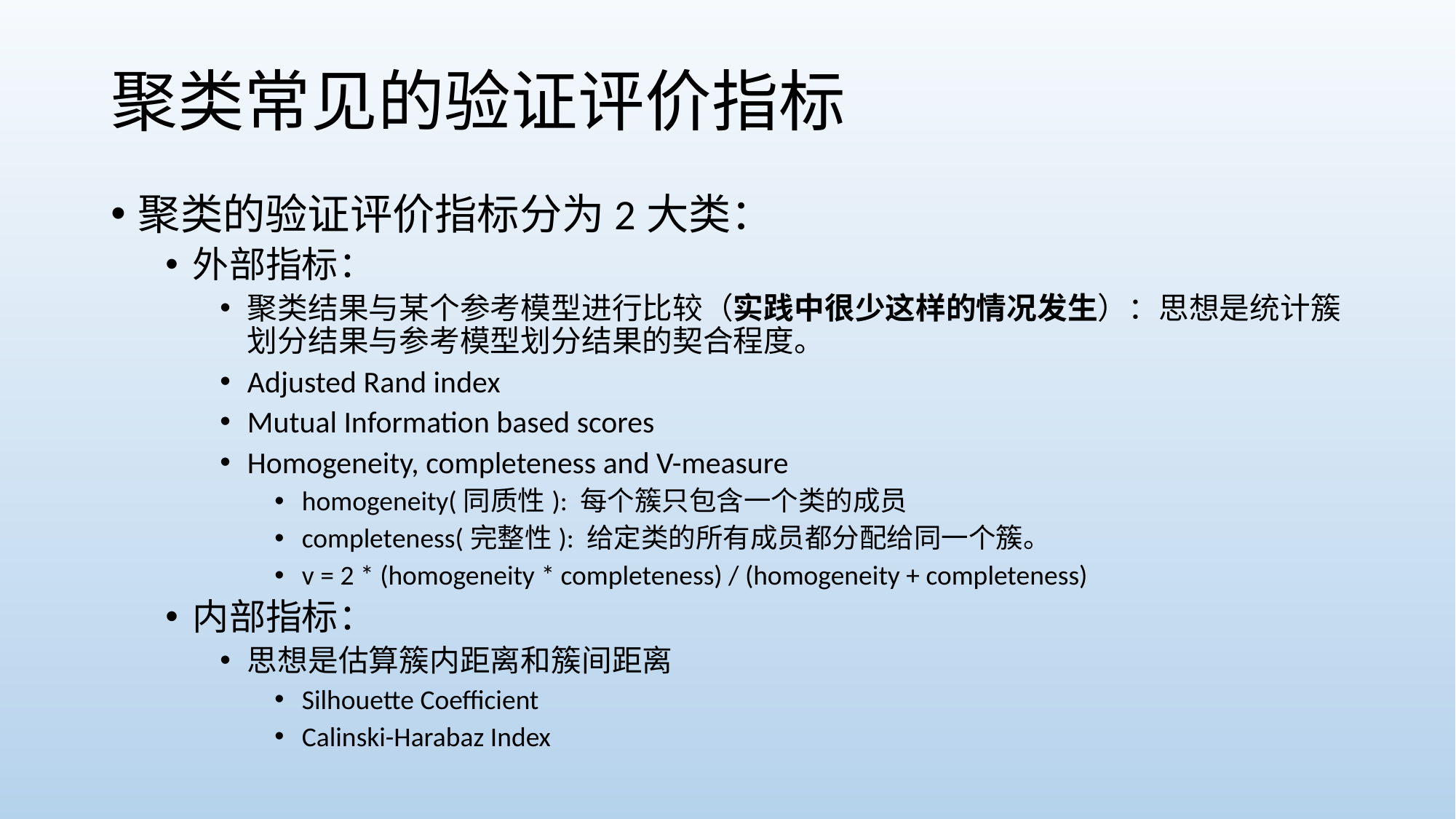

# 聚类常见的验证评价指标
聚类的验证评价指标分为2大类：
外部指标：
聚类结果与某个参考模型进行比较（实践中很少这样的情况发生）：思想是统计簇划分结果与参考模型划分结果的契合程度。
Adjusted Rand index
Mutual Information based scores
Homogeneity, completeness and V-measure
homogeneity(同质性): 每个簇只包含一个类的成员
completeness(完整性): 给定类的所有成员都分配给同一个簇。
v = 2 * (homogeneity * completeness) / (homogeneity + completeness)
内部指标：
思想是估算簇内距离和簇间距离
Silhouette Coefficient
Calinski-Harabaz Index